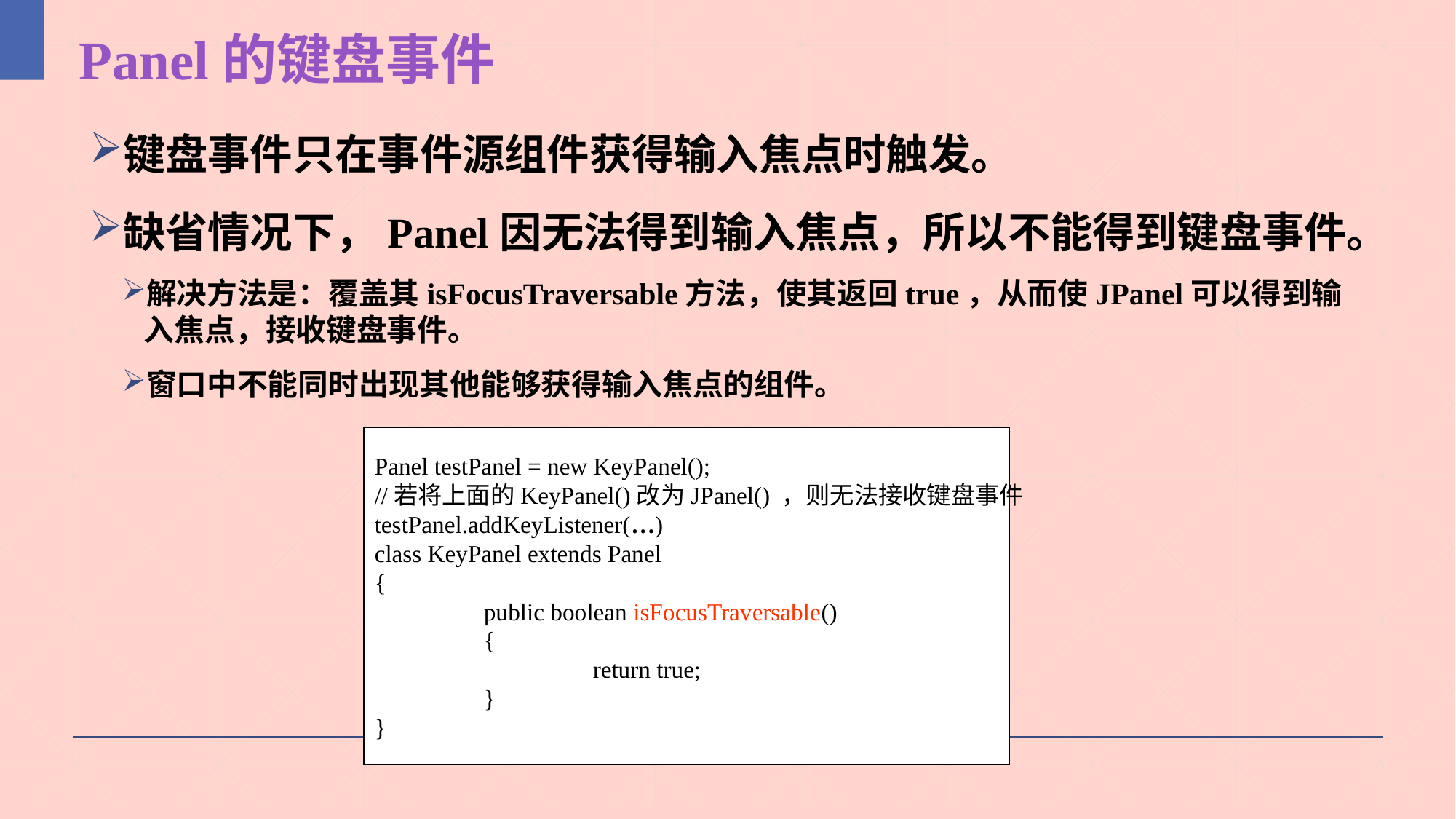

19
# Panel的键盘事件
键盘事件只在事件源组件获得输入焦点时触发。
缺省情况下，Panel因无法得到输入焦点，所以不能得到键盘事件。
解决方法是：覆盖其isFocusTraversable方法，使其返回true，从而使JPanel可以得到输入焦点，接收键盘事件。
窗口中不能同时出现其他能够获得输入焦点的组件。
Panel testPanel = new KeyPanel();
//若将上面的KeyPanel()改为JPanel() ，则无法接收键盘事件
testPanel.addKeyListener(…)
class KeyPanel extends Panel
{
	public boolean isFocusTraversable()
	{
		return true;
	}
}